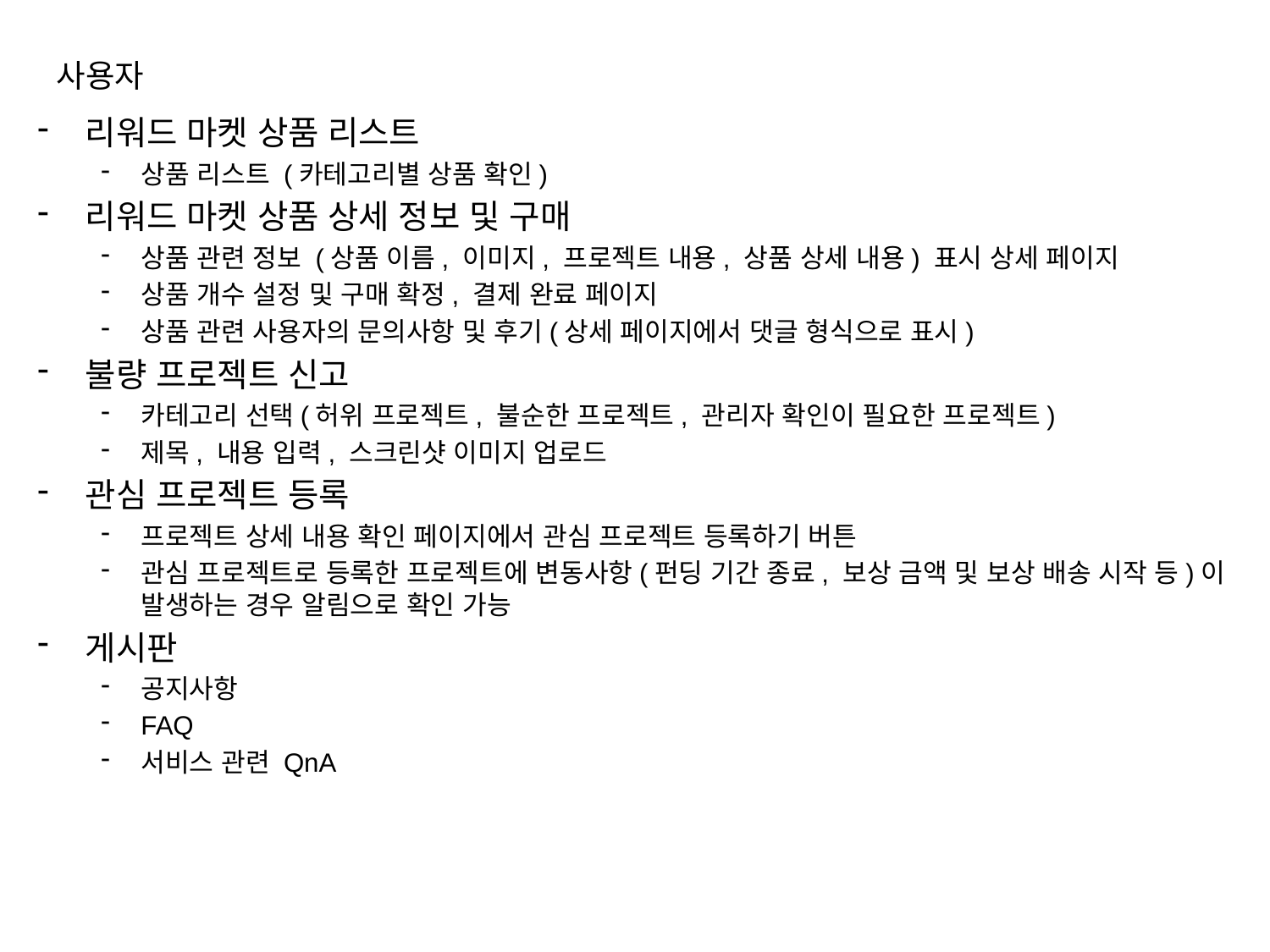

사용자
리워드 마켓 상품 리스트
상품 리스트 (카테고리별 상품 확인)
리워드 마켓 상품 상세 정보 및 구매
상품 관련 정보 (상품 이름, 이미지, 프로젝트 내용, 상품 상세 내용) 표시 상세 페이지
상품 개수 설정 및 구매 확정, 결제 완료 페이지
상품 관련 사용자의 문의사항 및 후기(상세 페이지에서 댓글 형식으로 표시)
불량 프로젝트 신고
카테고리 선택(허위 프로젝트, 불순한 프로젝트, 관리자 확인이 필요한 프로젝트)
제목, 내용 입력, 스크린샷 이미지 업로드
관심 프로젝트 등록
프로젝트 상세 내용 확인 페이지에서 관심 프로젝트 등록하기 버튼
관심 프로젝트로 등록한 프로젝트에 변동사항(펀딩 기간 종료, 보상 금액 및 보상 배송 시작 등)이 발생하는 경우 알림으로 확인 가능
게시판
공지사항
FAQ
서비스 관련 QnA